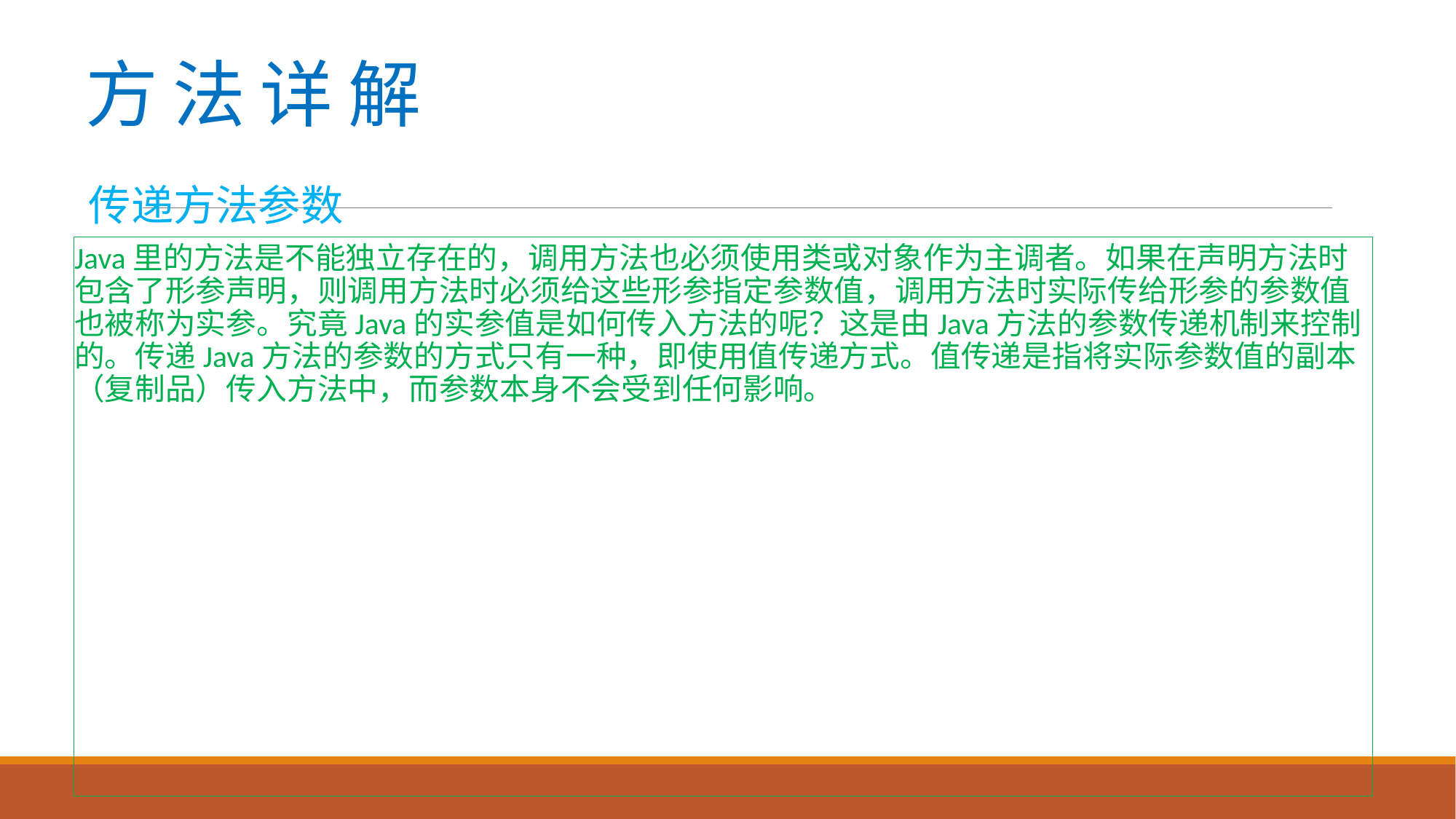

# 方 法 详 解
传递方法参数
Java里的方法是不能独立存在的，调用方法也必须使用类或对象作为主调者。如果在声明方法时包含了形参声明，则调用方法时必须给这些形参指定参数值，调用方法时实际传给形参的参数值也被称为实参。究竟Java的实参值是如何传入方法的呢？这是由Java方法的参数传递机制来控制的。传递Java方法的参数的方式只有一种，即使用值传递方式。值传递是指将实际参数值的副本（复制品）传入方法中，而参数本身不会受到任何影响。